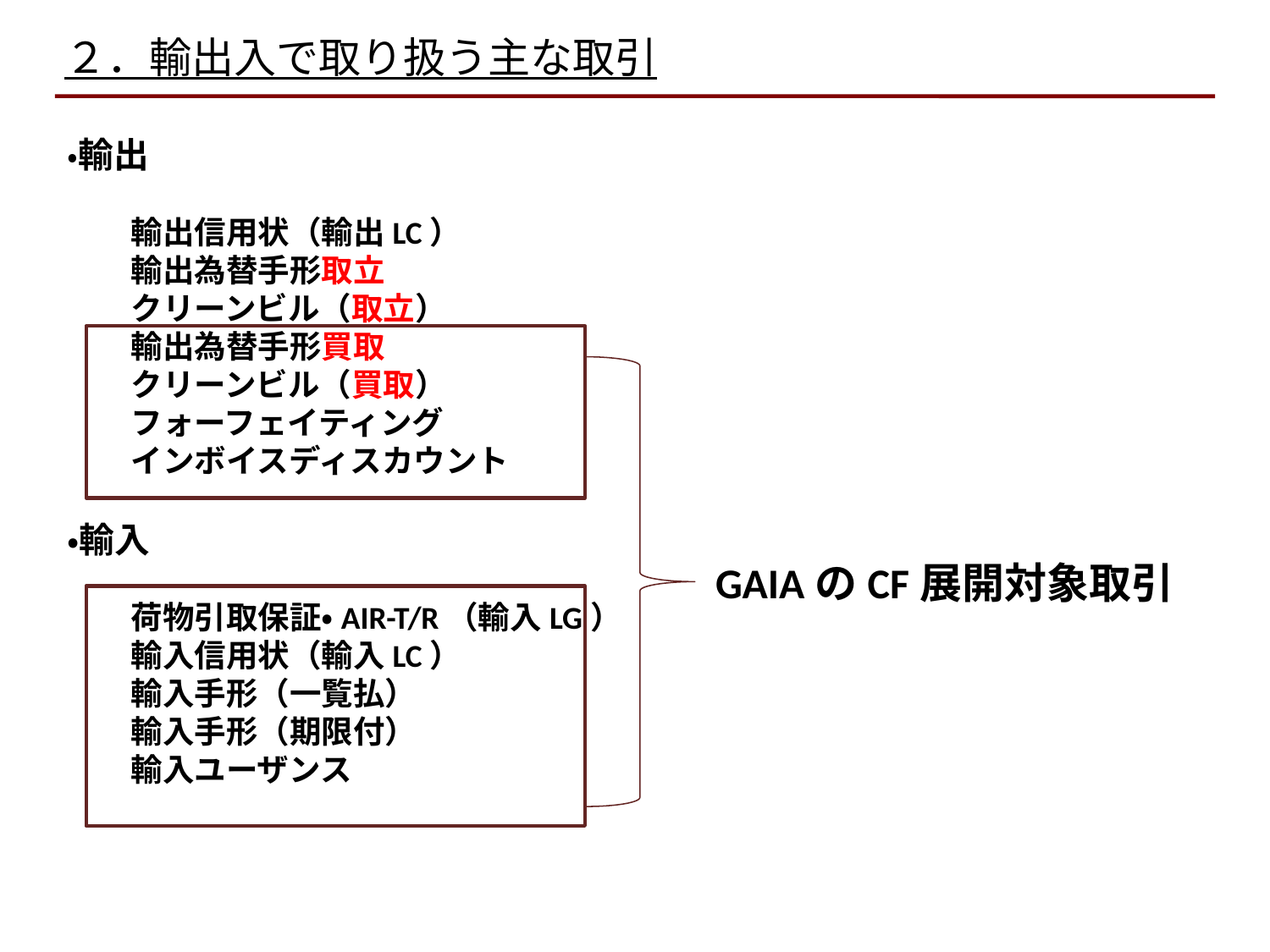

# ２．輸出入で取り扱う主な取引

・輸出

　　輸出信用状（輸出LC）
　　輸出為替手形取立
　　クリーンビル（取立）
　　輸出為替手形買取
　　クリーンビル（買取）
　　フォーフェイティング
　　インボイスディスカウント

・輸入

　　荷物引取保証・AIR-T/R（輸入LG）
　　輸入信用状（輸入LC）
　　輸入手形（一覧払）
　　輸入手形（期限付）
　　輸入ユーザンス

GAIAのCF展開対象取引